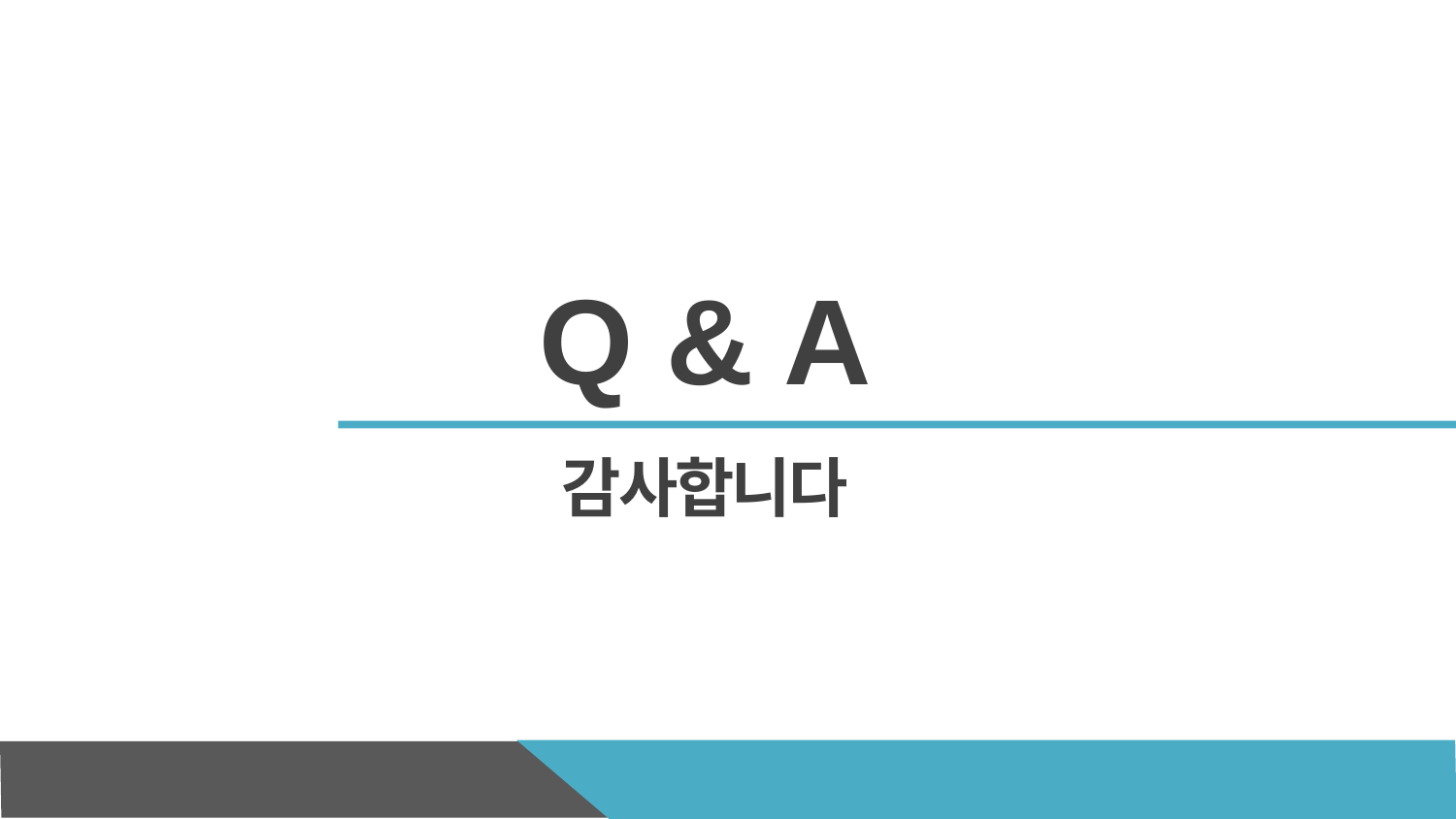

Q & A

감사합니다
Q & A

감사합니다